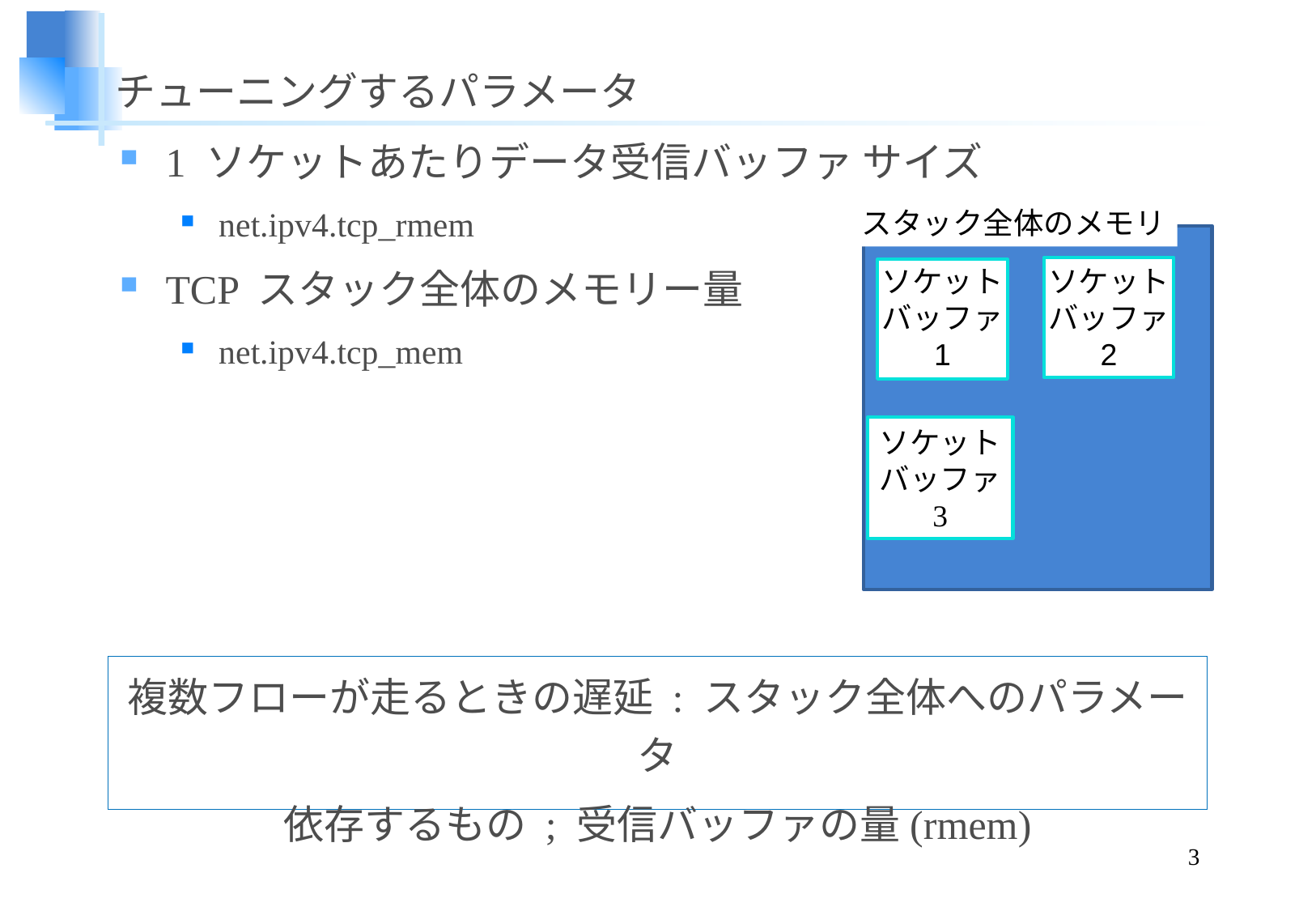

# チューニングするパラメータ
1 ソケットあたりデータ受信バッファ サイズ
net.ipv4.tcp_rmem
TCP スタック全体のメモリー量
net.ipv4.tcp_mem
スタック全体のメモリ

ソケット
バッファ
1
ソケット
バッファ
2

ソケット
バッファ
3
複数フローが走るときの遅延 : スタック全体へのパラメータ
依存するもの ; 受信バッファの量(rmem)
3